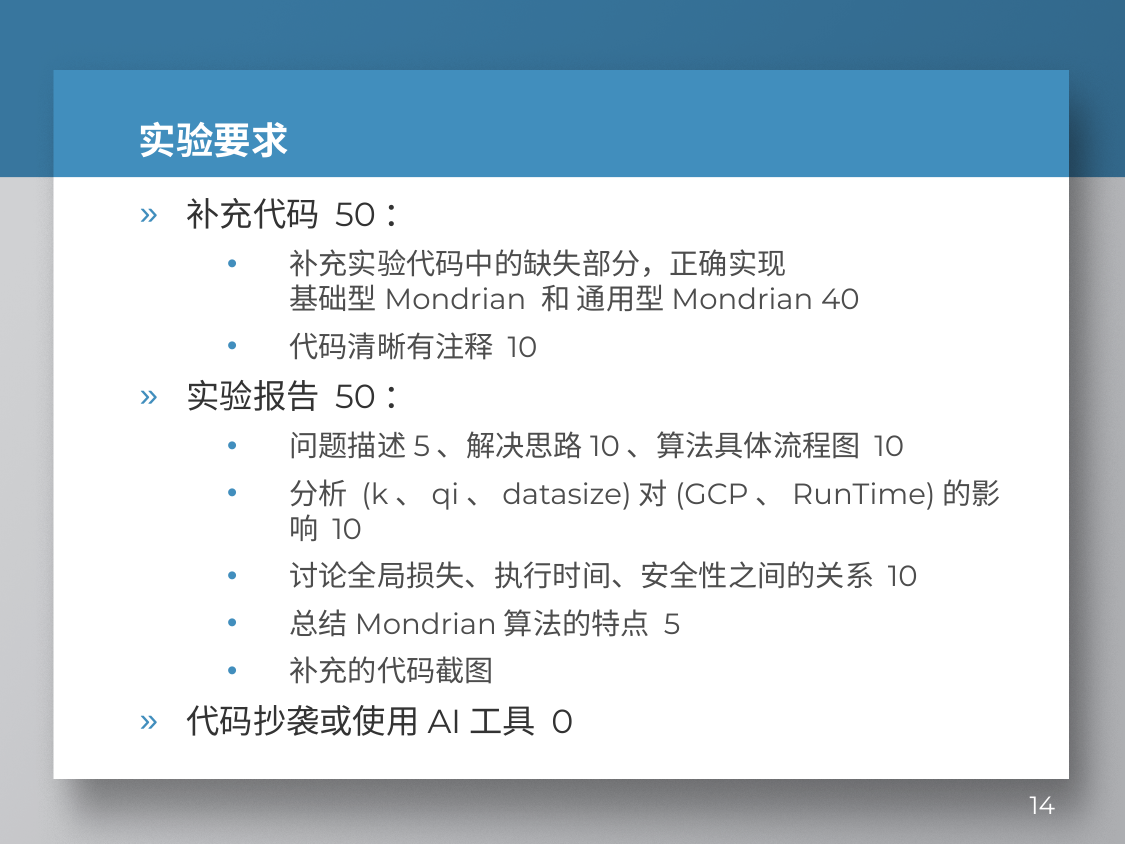

# 实验要求
补充代码 50：
补充实验代码中的缺失部分，正确实现
基础型Mondrian 和 通用型Mondrian 40
代码清晰有注释 10
实验报告 50：
问题描述5、解决思路10、算法具体流程图 10
分析 (k、qi、datasize)对(GCP、RunTime)的影响 10
讨论全局损失、执行时间、安全性之间的关系 10
总结Mondrian算法的特点 5
补充的代码截图
代码抄袭或使用AI工具 0
14